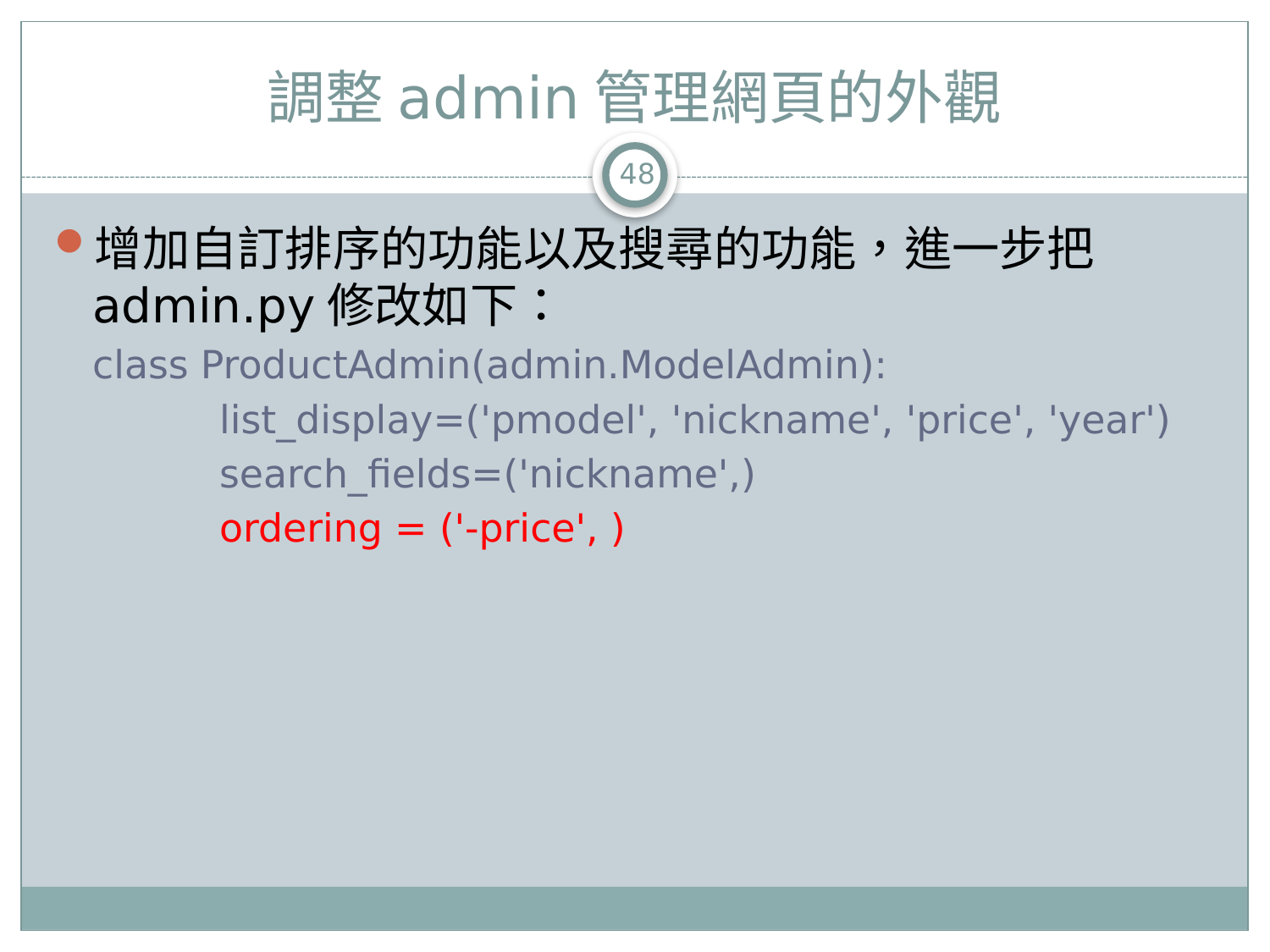

# 調整admin管理網頁的外觀
48
增加自訂排序的功能以及搜尋的功能，進一步把admin.py修改如下：
class ProductAdmin(admin.ModelAdmin):
	list_display=('pmodel', 'nickname', 'price', 'year')
	search_fields=('nickname',)
	ordering = ('-price', )